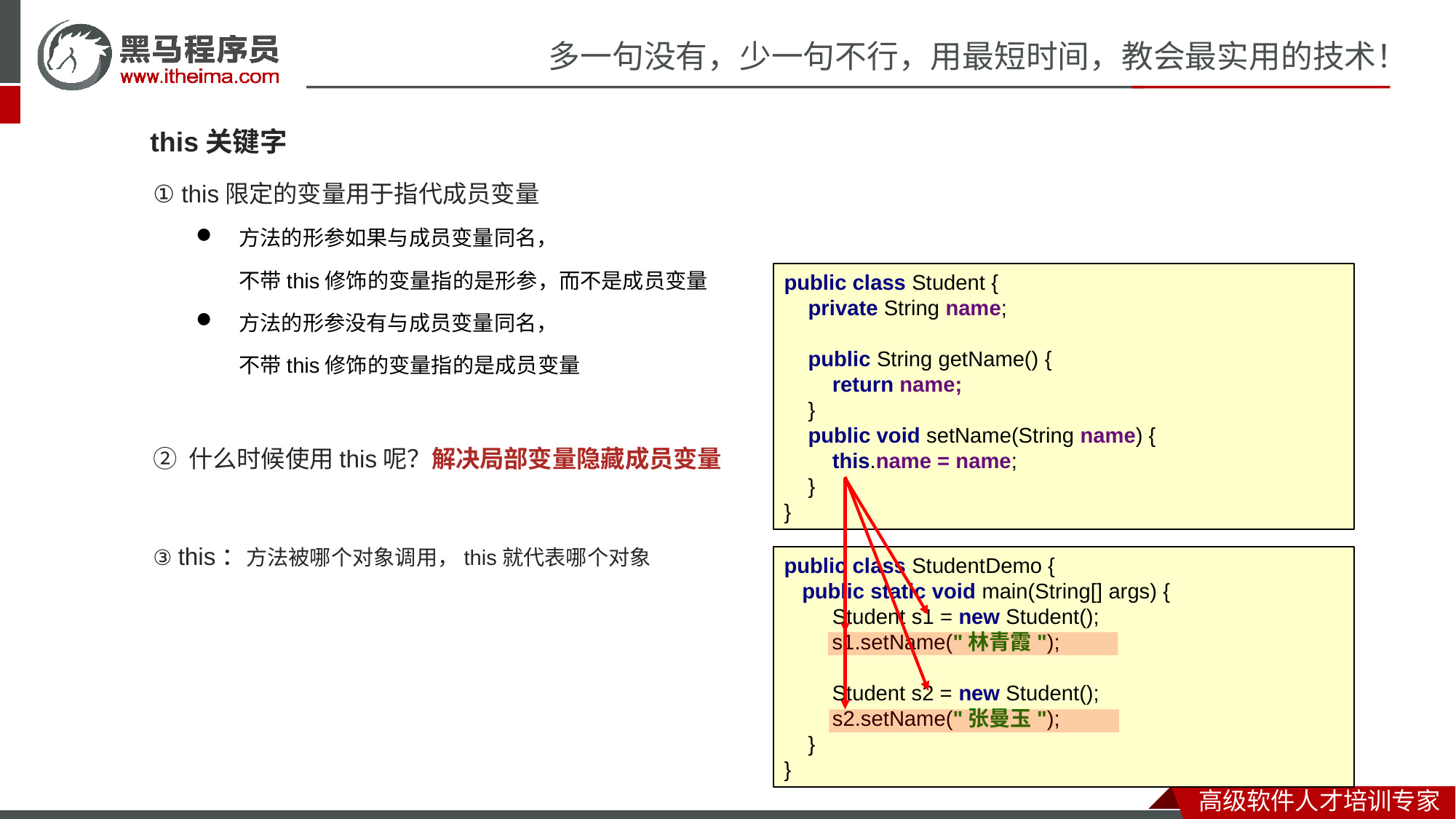

this关键字
① this限定的变量用于指代成员变量
方法的形参如果与成员变量同名，
        不带this修饰的变量指的是形参，而不是成员变量
方法的形参没有与成员变量同名，
        不带this修饰的变量指的是成员变量

② 什么时候使用this呢？解决局部变量隐藏成员变量

③ this：方法被哪个对象调用，this就代表哪个对象

public class Student {
    private String name;
    public String getName() {
        return name;
    }
    public void setName(String name) {
        this.name = name;
    }
}
public class StudentDemo {
   public static void main(String[] args) {
        Student s1 = new Student();
        s1.setName("林青霞");
        Student s2 = new Student();
        s2.setName("张曼玉");
    }
}